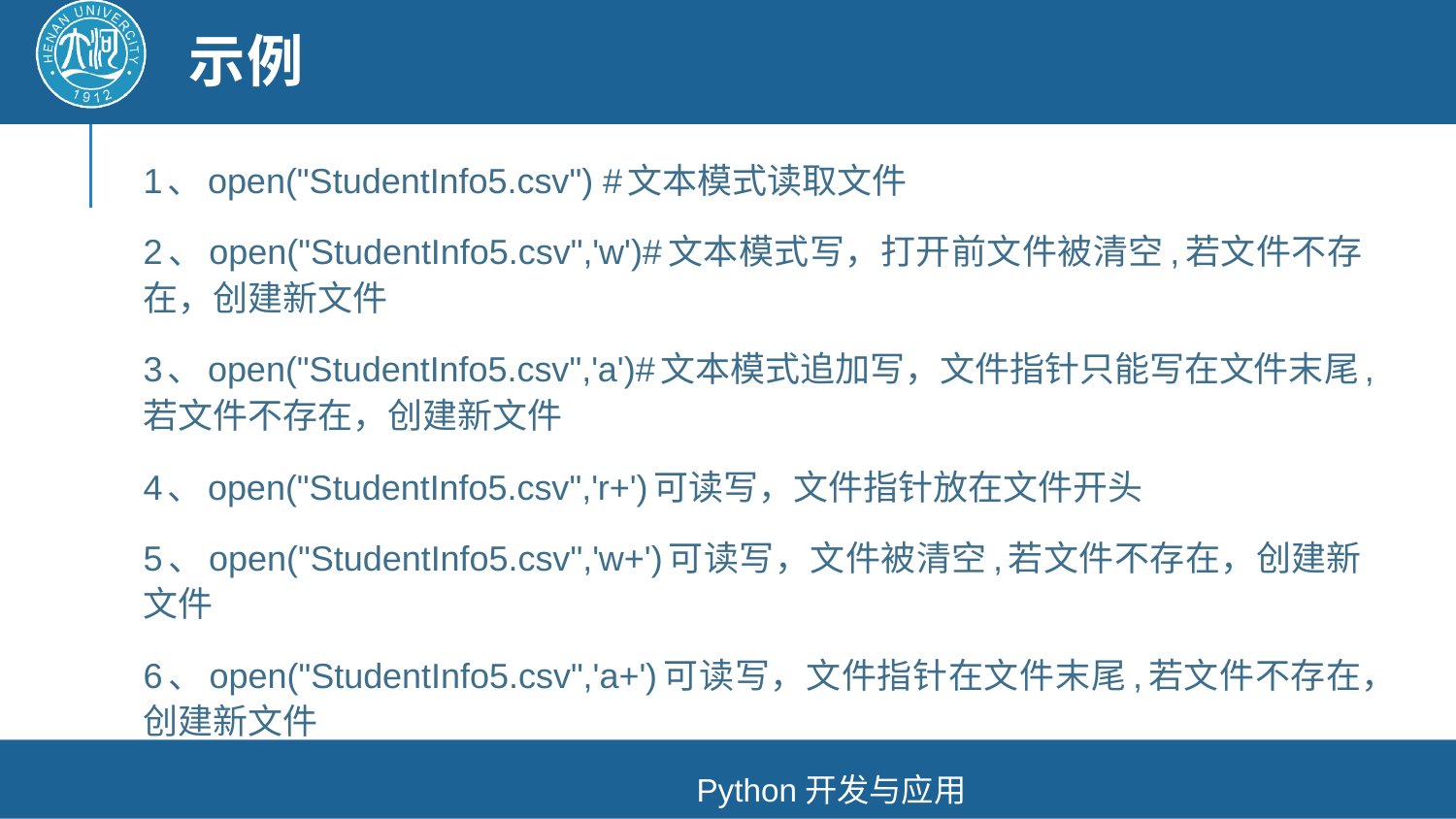

# 示例
1、open("StudentInfo5.csv") #文本模式读取文件
2、open("StudentInfo5.csv",'w')#文本模式写，打开前文件被清空,若文件不存在，创建新文件
3、open("StudentInfo5.csv",'a')#文本模式追加写，文件指针只能写在文件末尾,若文件不存在，创建新文件
4、open("StudentInfo5.csv",'r+')可读写，文件指针放在文件开头
5、open("StudentInfo5.csv",'w+')可读写，文件被清空,若文件不存在，创建新文件
6、open("StudentInfo5.csv",'a+')可读写，文件指针在文件末尾,若文件不存在，创建新文件

Python开发与应用
8